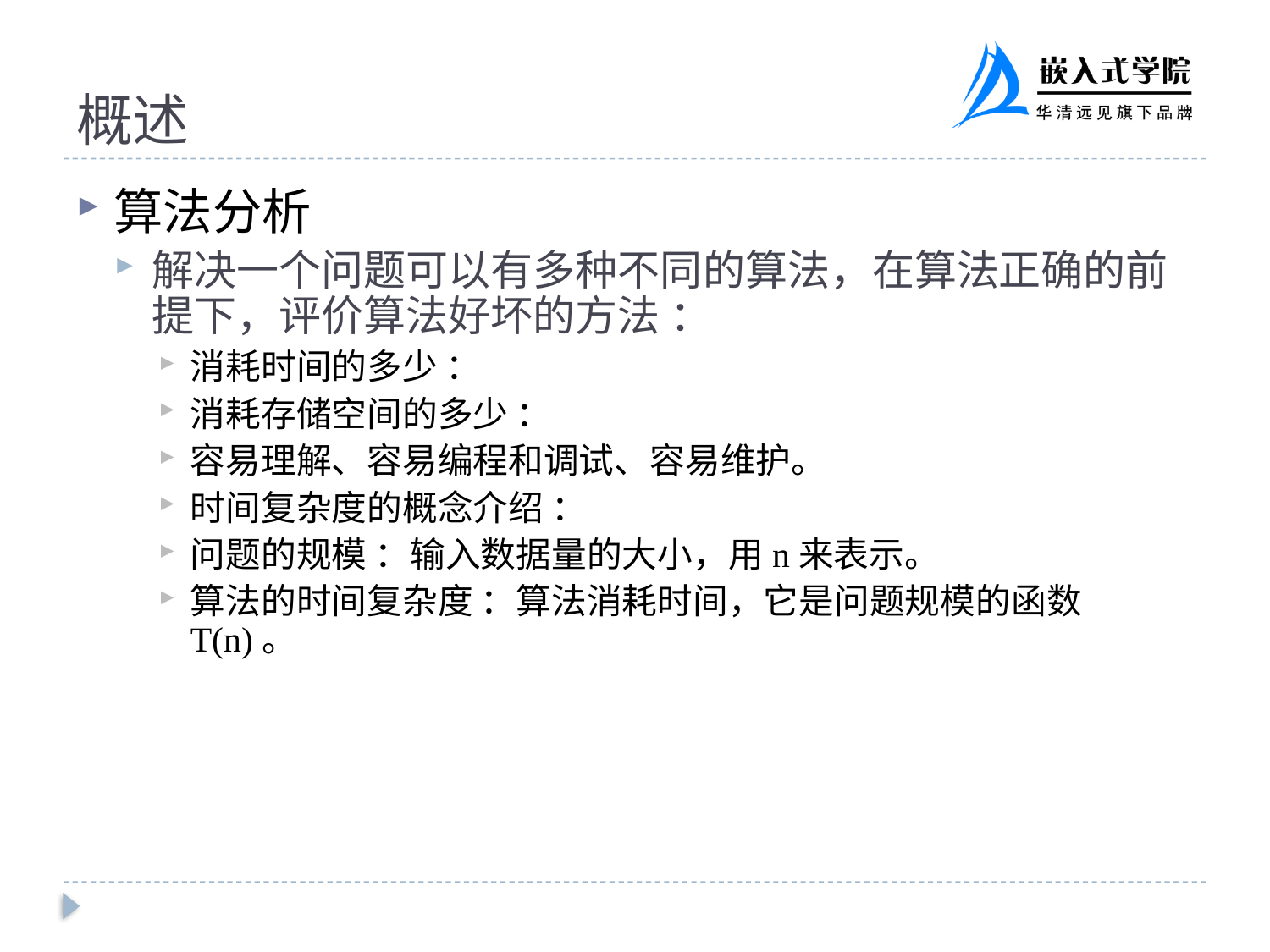

# 概述
算法分析
解决一个问题可以有多种不同的算法，在算法正确的前提下，评价算法好坏的方法 ：
消耗时间的多少 ：
消耗存储空间的多少 ：
容易理解、容易编程和调试、容易维护。
时间复杂度的概念介绍 ：
问题的规模 ：输入数据量的大小，用n来表示。
算法的时间复杂度 ：算法消耗时间，它是问题规模的函数 T(n)。
29